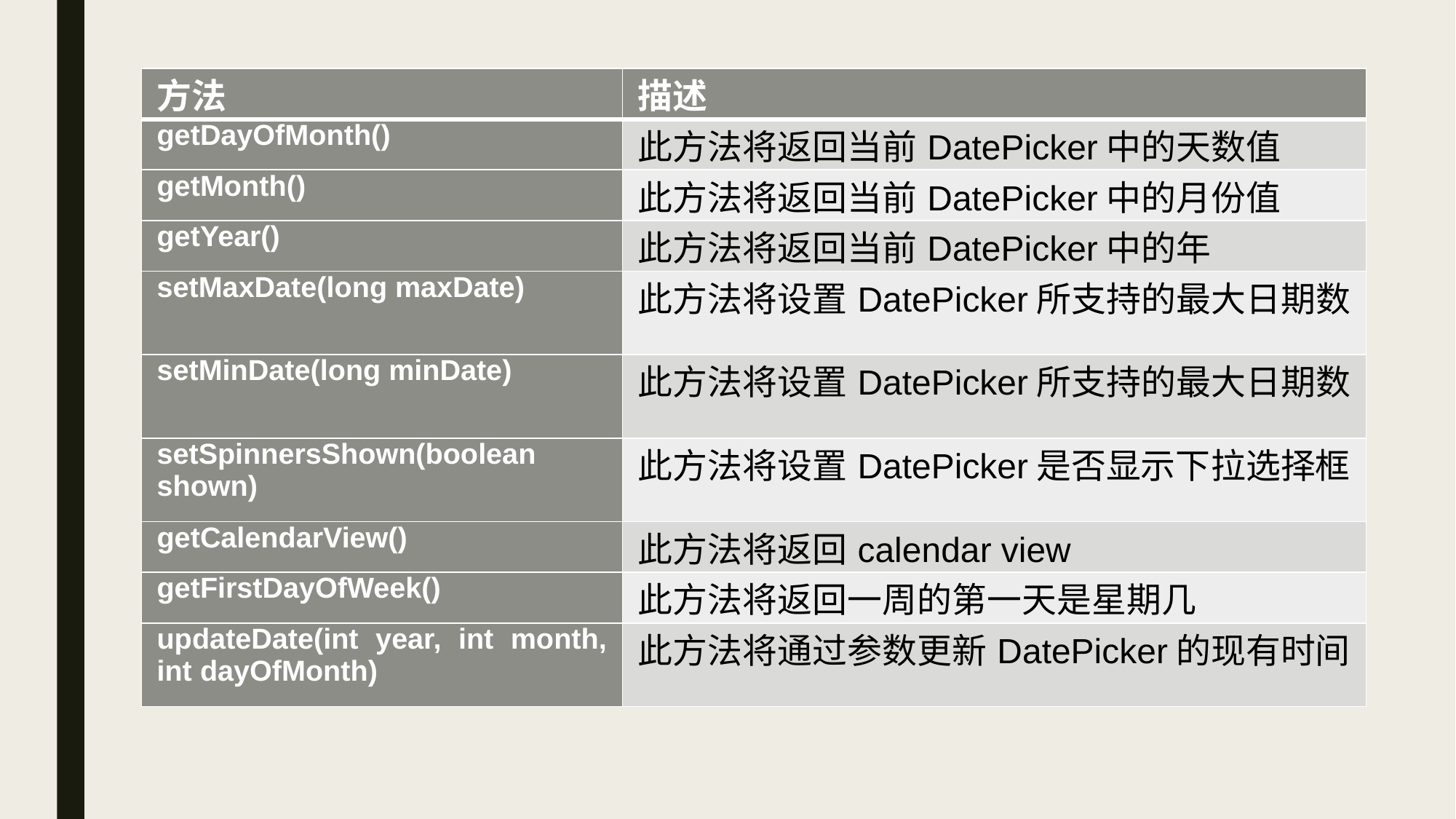

| 方法 | 描述 |
| --- | --- |
| getDayOfMonth() | 此方法将返回当前DatePicker中的天数值 |
| getMonth() | 此方法将返回当前DatePicker中的月份值 |
| getYear() | 此方法将返回当前DatePicker中的年 |
| setMaxDate(long maxDate) | 此方法将设置DatePicker所支持的最大日期数 |
| setMinDate(long minDate) | 此方法将设置DatePicker所支持的最大日期数 |
| setSpinnersShown(boolean shown) | 此方法将设置DatePicker是否显示下拉选择框 |
| getCalendarView() | 此方法将返回calendar view |
| getFirstDayOfWeek() | 此方法将返回一周的第一天是星期几 |
| updateDate(int year, int month, int dayOfMonth) | 此方法将通过参数更新DatePicker的现有时间 |